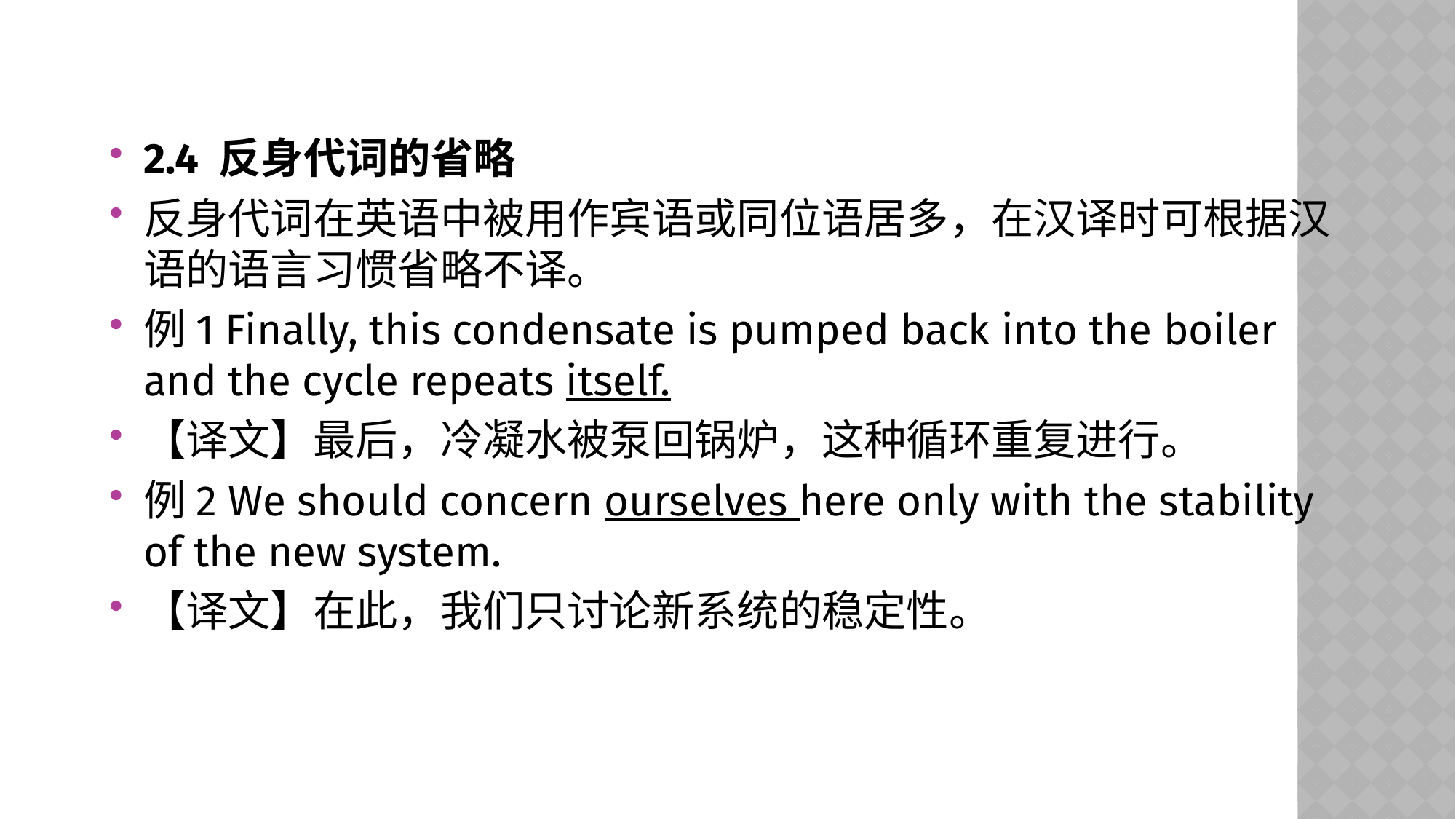

2.4 反身代词的省略
反身代词在英语中被用作宾语或同位语居多，在汉译时可根据汉语的语言习惯省略不译。
例1 Finally, this condensate is pumped back into the boiler and the cycle repeats itself.
【译文】最后，冷凝水被泵回锅炉，这种循环重复进行。
例2 We should concern ourselves here only with the stability of the new system.
【译文】在此，我们只讨论新系统的稳定性。